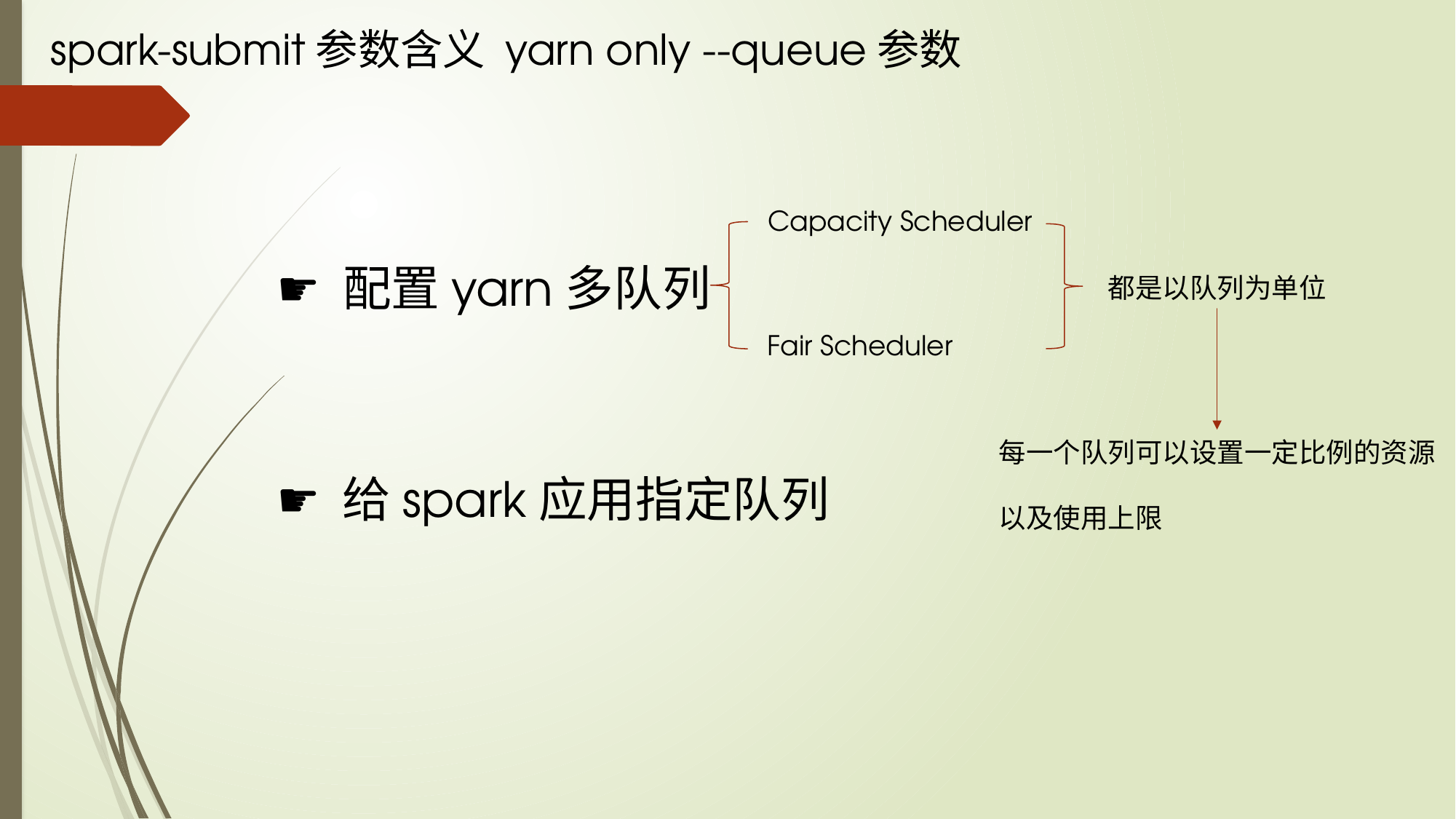

spark-submit参数含义 yarn only --queue参数
Capacity Scheduler

☛ 配置yarn多队列
都是以队列为单位
Fair Scheduler
每一个队列可以设置一定比例的资源

以及使用上限
☛ 给spark应用指定队列